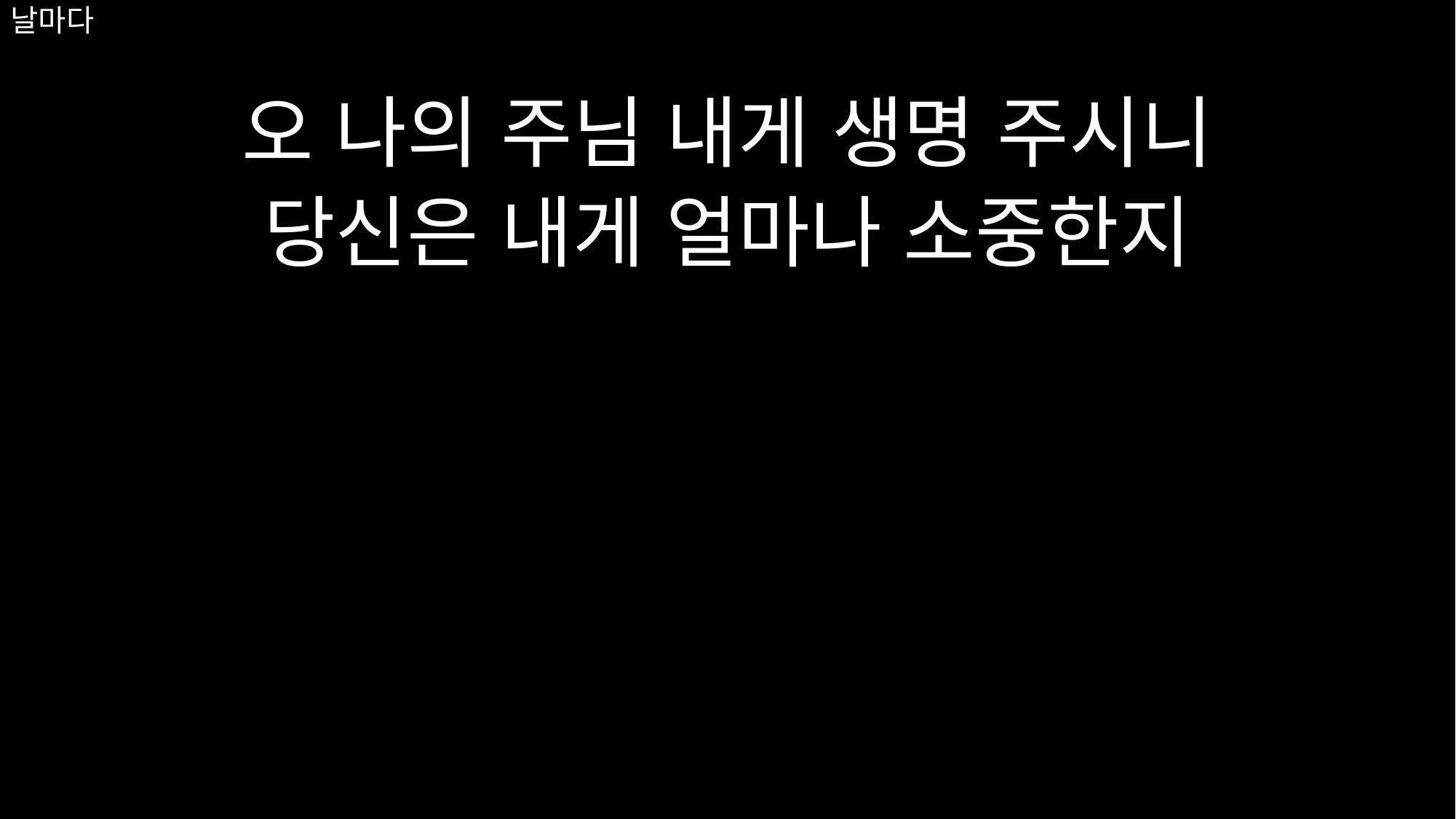

# 날마다
오 나의 주님 내게 생명 주시니
당신은 내게 얼마나 소중한지